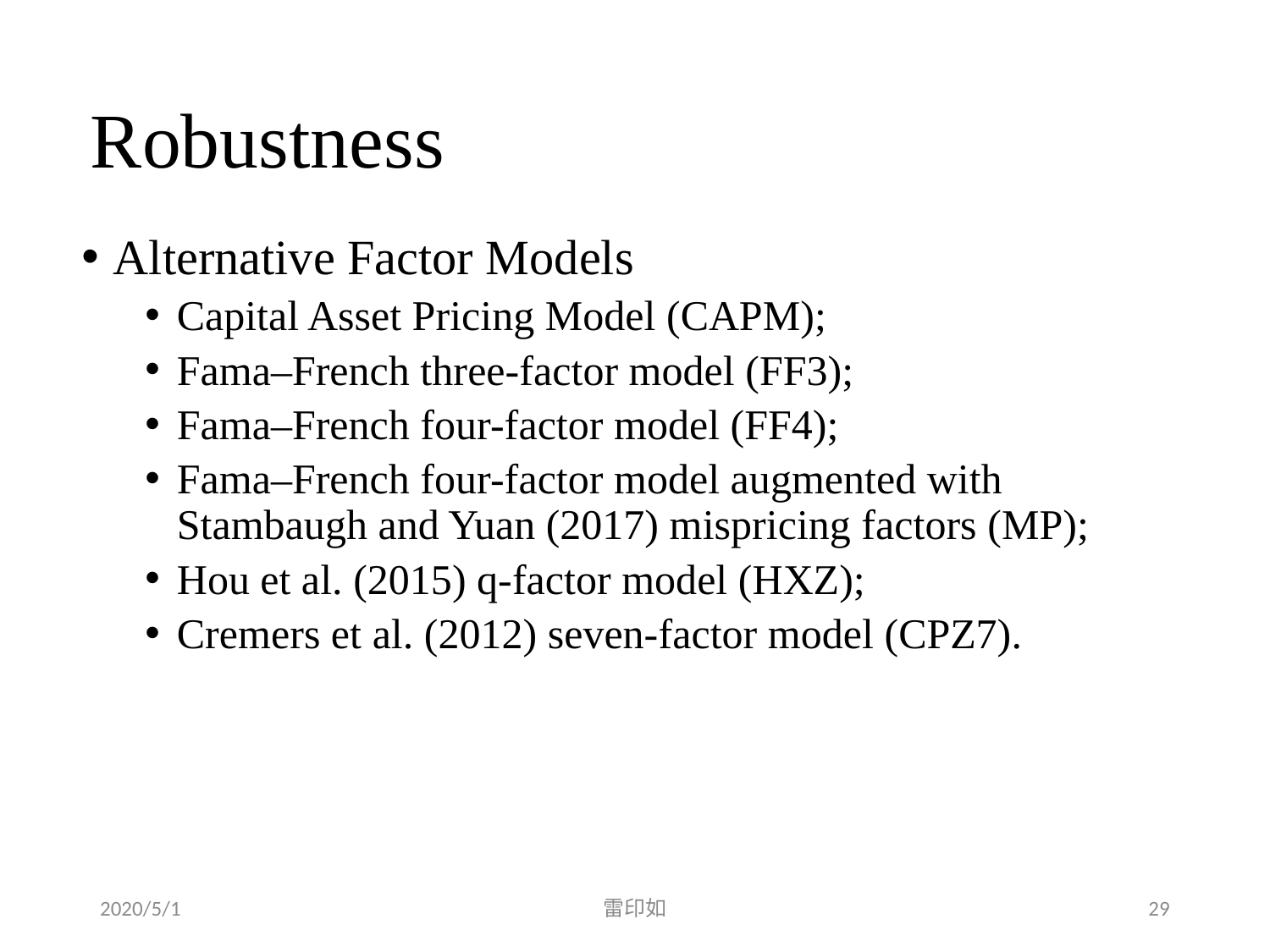

# Robustness
Alternative Factor Models
Capital Asset Pricing Model (CAPM);
Fama–French three-factor model (FF3);
Fama–French four-factor model (FF4);
Fama–French four-factor model augmented with Stambaugh and Yuan (2017) mispricing factors (MP);
Hou et al. (2015) q-factor model (HXZ);
Cremers et al. (2012) seven-factor model (CPZ7).
2020/5/1
雷印如
29